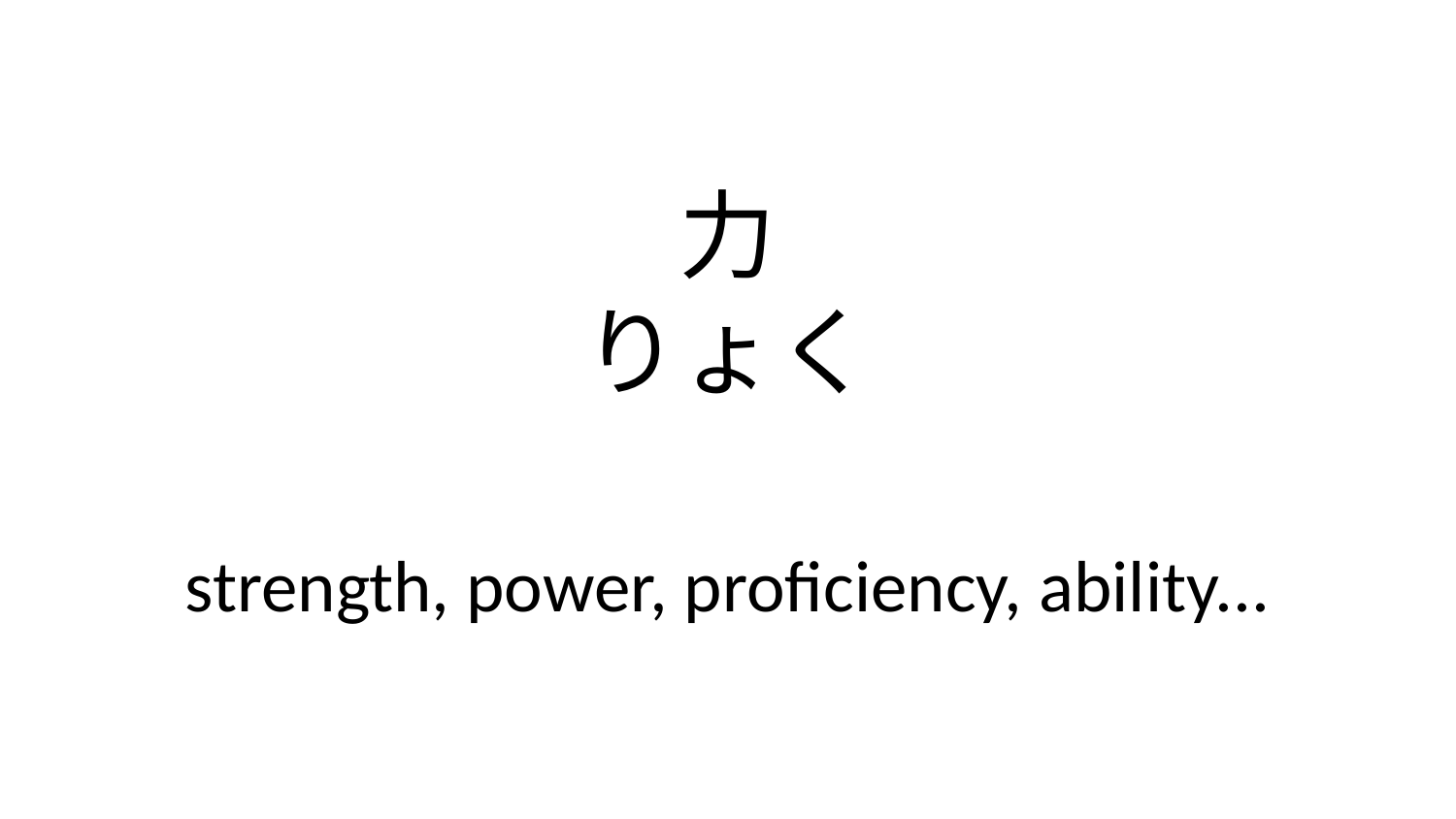

力
りょく
strength, power, proficiency, ability...
526-540